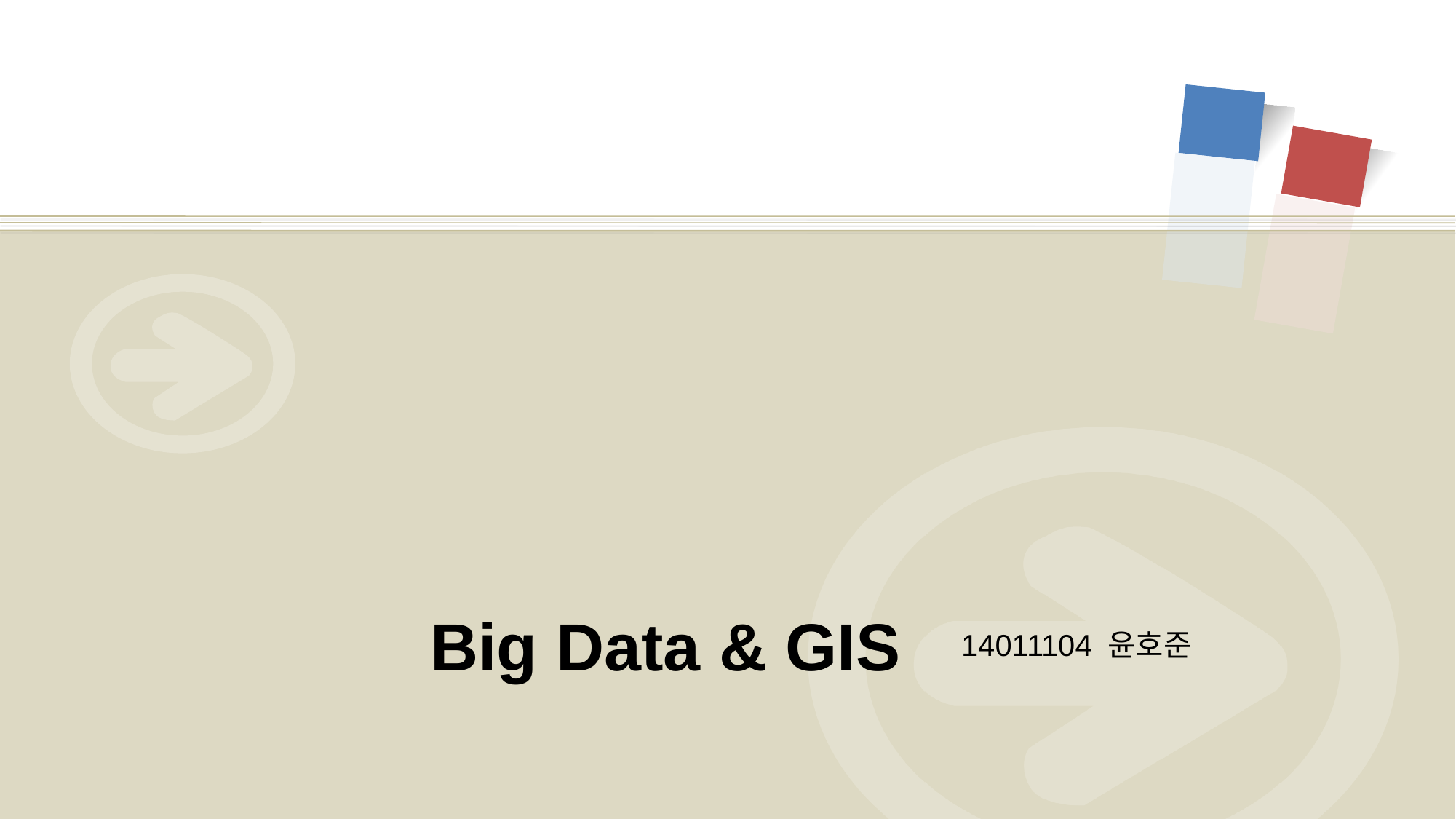

# Big Data & GIS
14011104 윤호준